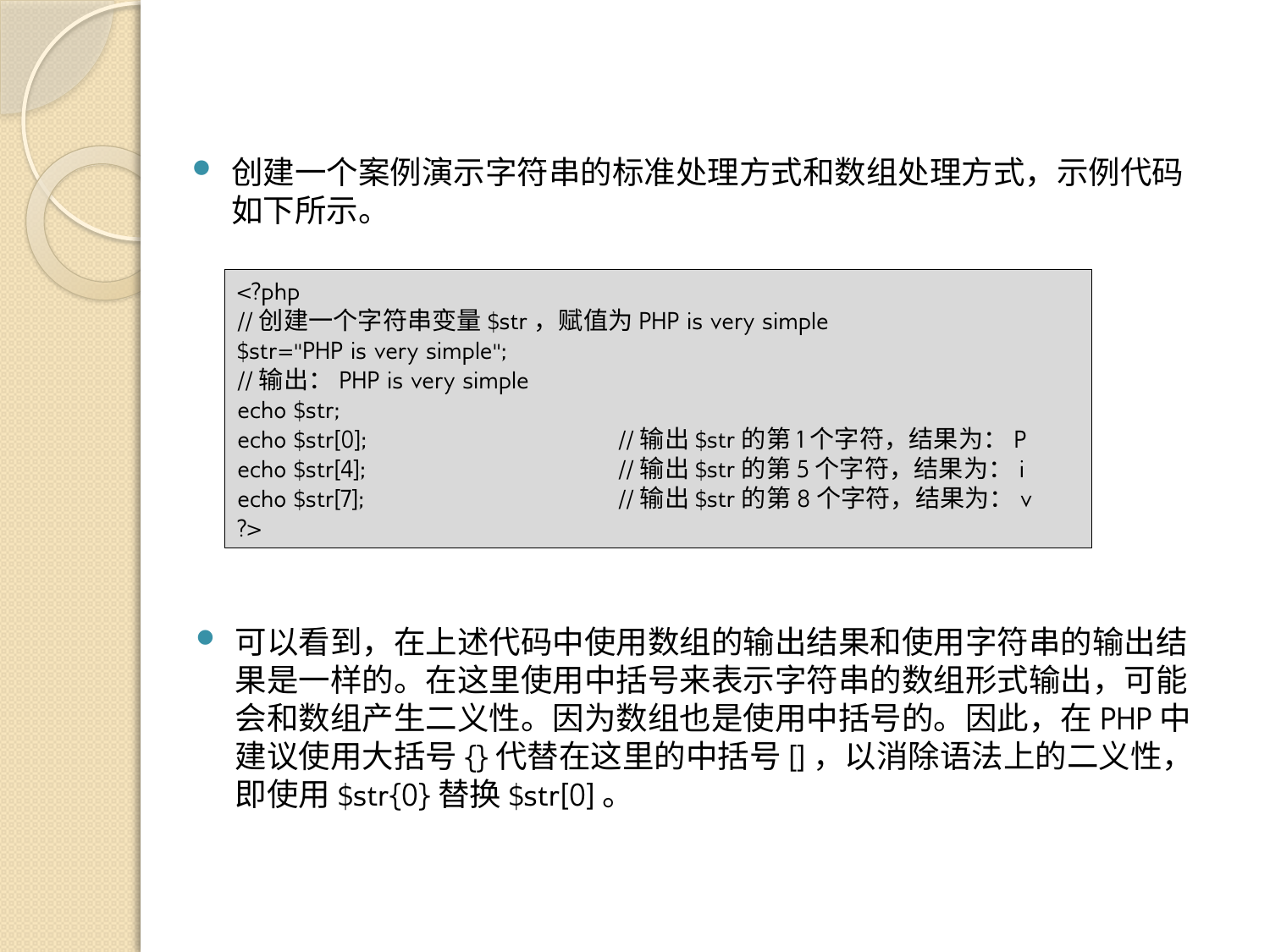

创建一个案例演示字符串的标准处理方式和数组处理方式，示例代码如下所示。
<?php
//创建一个字符串变量$str，赋值为PHP is very simple
$str="PHP is very simple";
//输出：PHP is very simple
echo $str;
echo $str[0]; 		//输出$str的第1个字符，结果为：P
echo $str[4]; 		//输出$str的第5个字符，结果为：i
echo $str[7]; 		//输出$str的第8个字符，结果为：v
?>
可以看到，在上述代码中使用数组的输出结果和使用字符串的输出结果是一样的。在这里使用中括号来表示字符串的数组形式输出，可能会和数组产生二义性。因为数组也是使用中括号的。因此，在PHP中建议使用大括号{}代替在这里的中括号[]，以消除语法上的二义性，即使用$str{0}替换$str[0]。